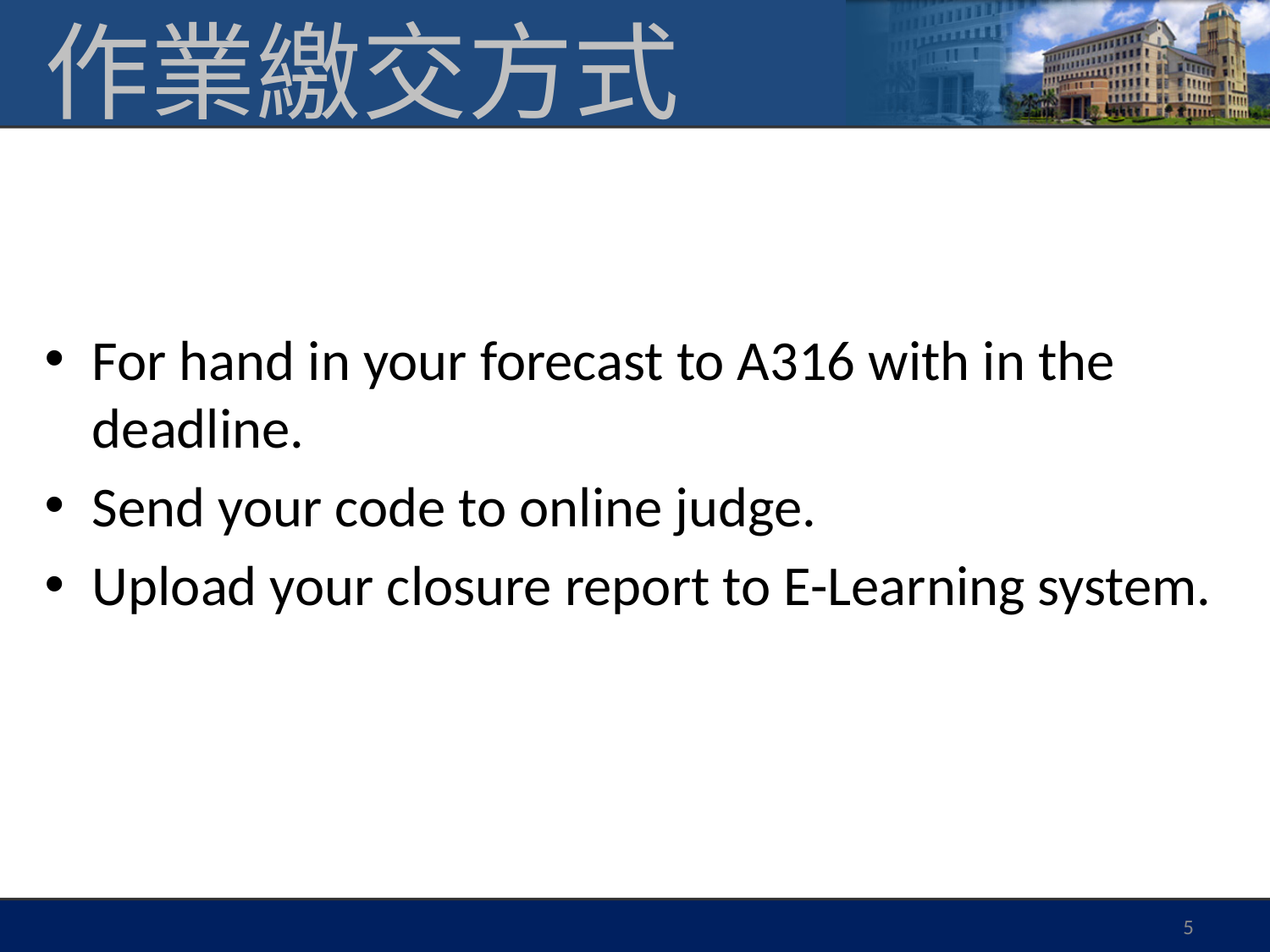

# 作業繳交方式
For hand in your forecast to A316 with in the deadline.
Send your code to online judge.
Upload your closure report to E-Learning system.
5